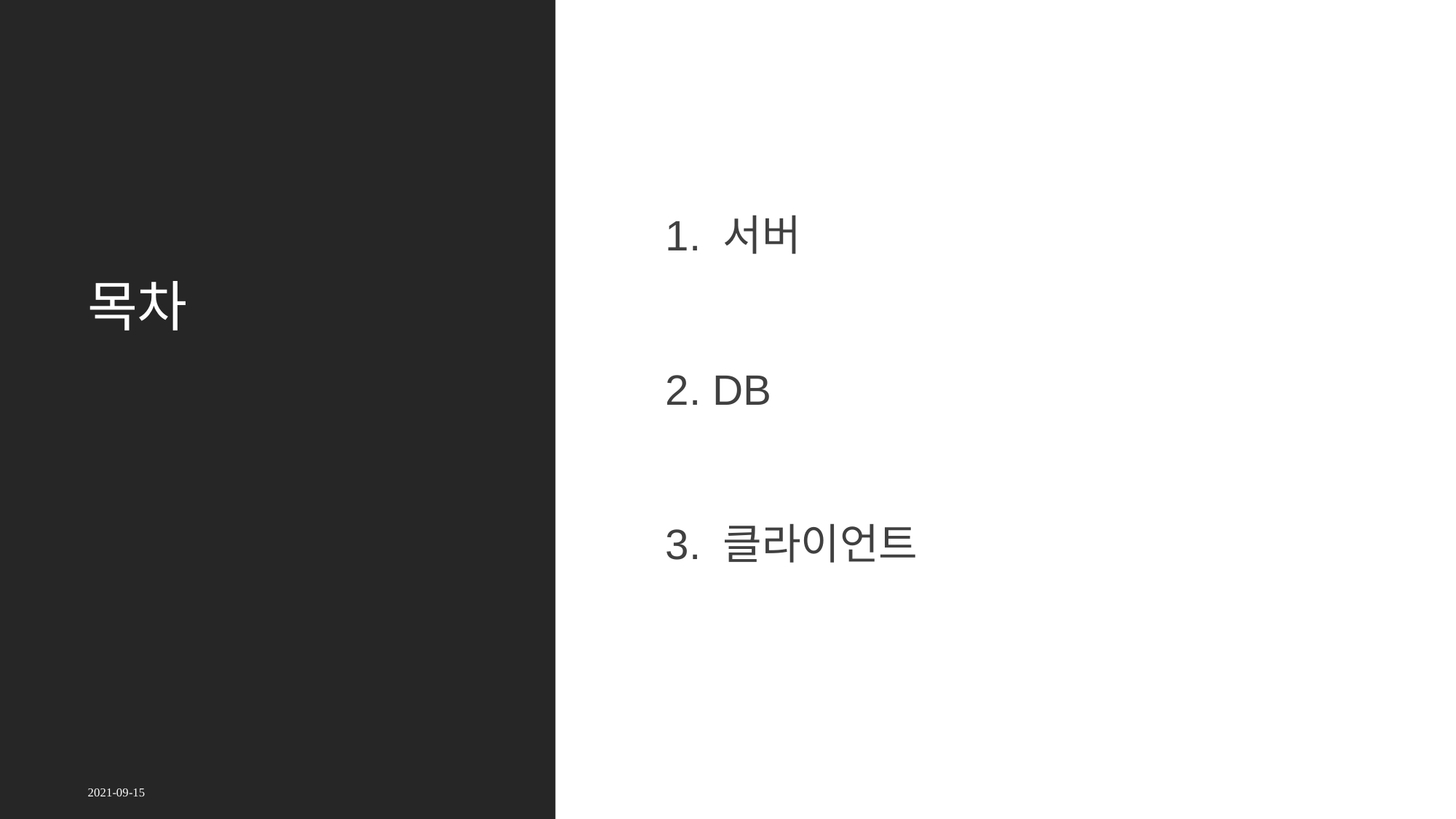

# 목차
1. 서버

2. DB

3. 클라이언트

2021-09-15